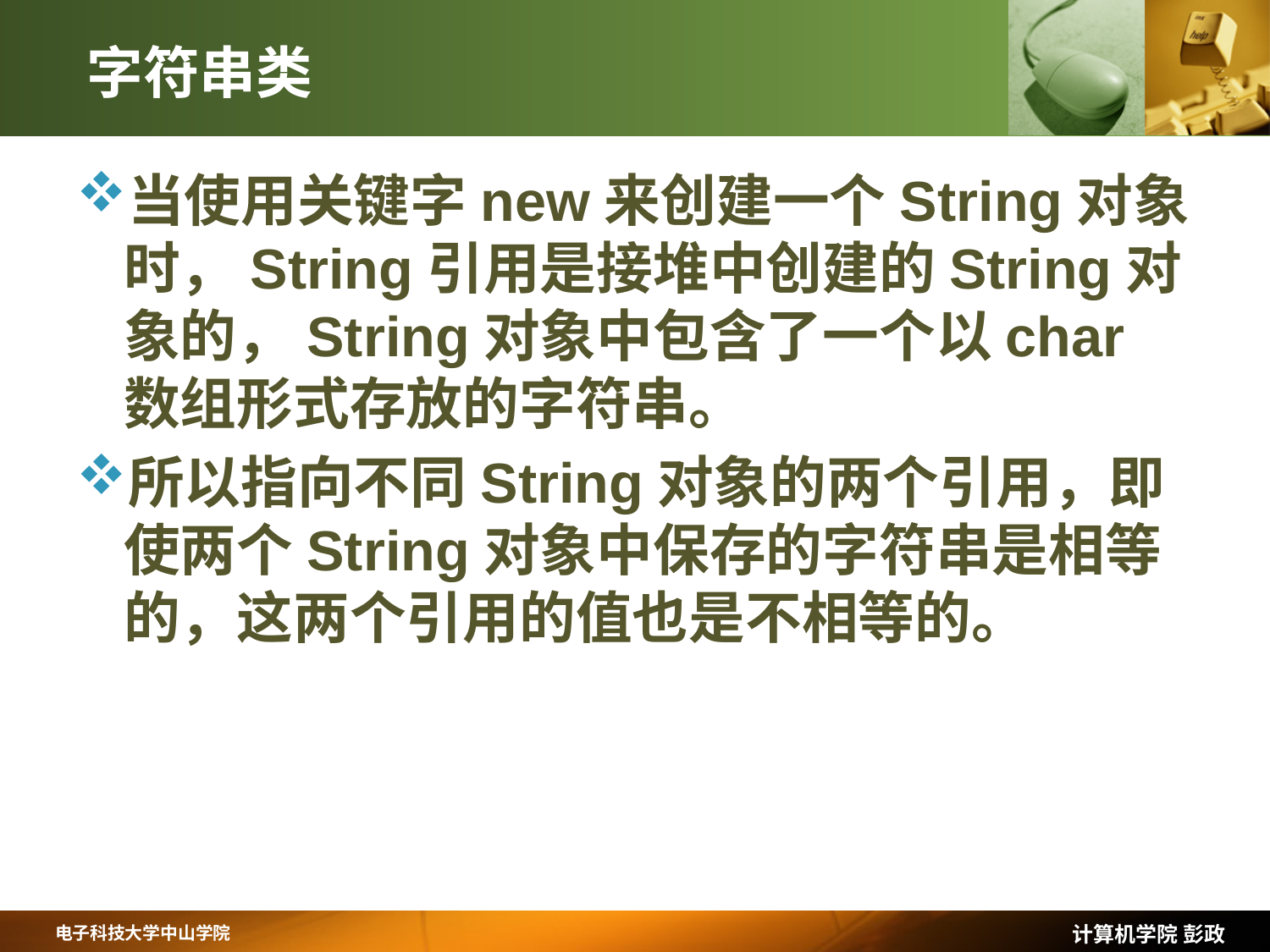

# 字符串类
当使用关键字new来创建一个String对象时，String引用是接堆中创建的String对象的，String对象中包含了一个以char数组形式存放的字符串。
所以指向不同String对象的两个引用，即使两个String对象中保存的字符串是相等的，这两个引用的值也是不相等的。
计算机学院 彭政
电子科技大学中山学院